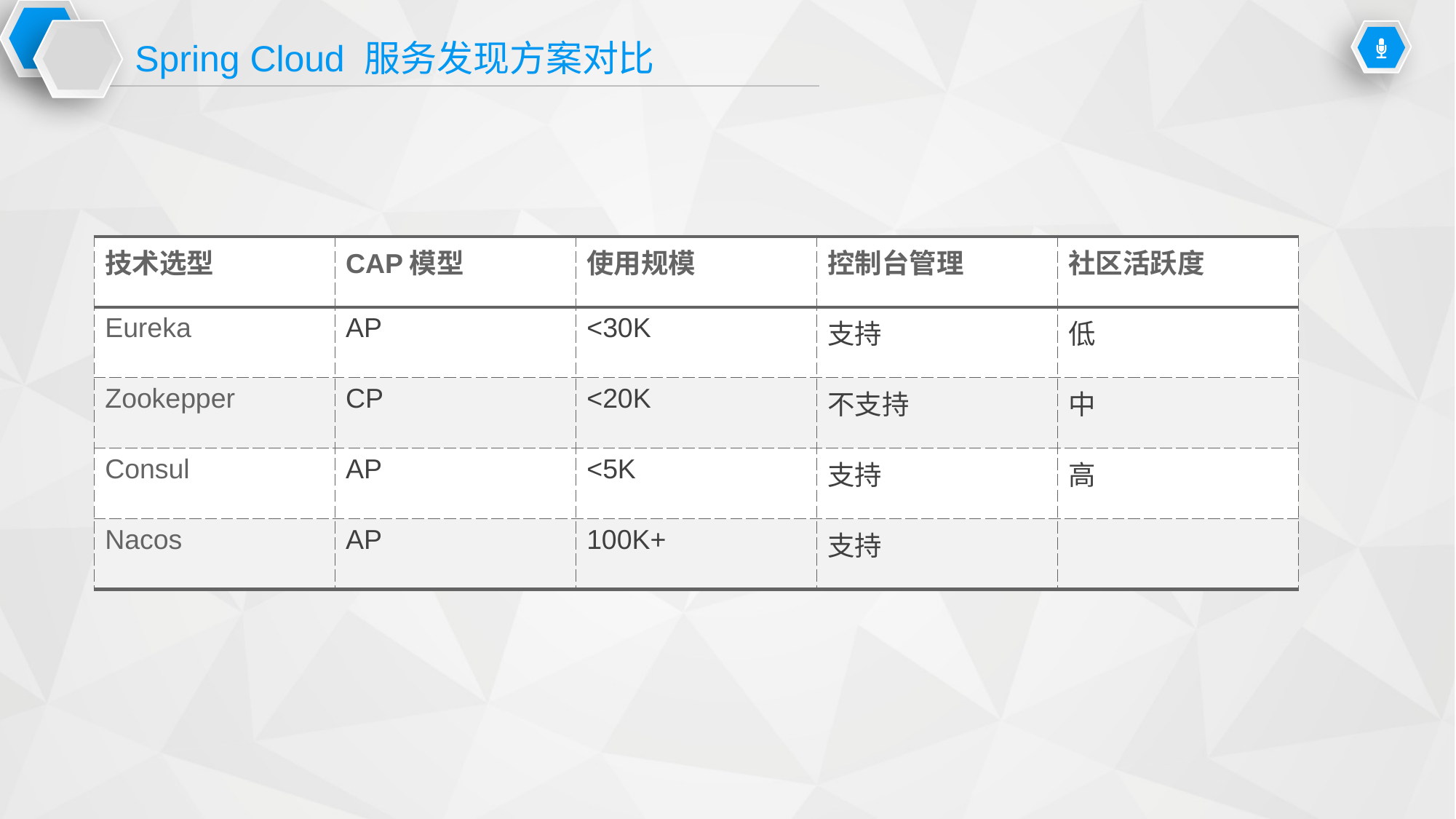

Spring Cloud 服务发现方案对比

| 技术选型 | CAP模型 | 使用规模 | 控制台管理 | 社区活跃度 |
| --- | --- | --- | --- | --- |
| Eureka | AP | <30K | 支持 | 低 |
| Zookepper | CP | <20K | 不支持 | 中 |
| Consul | AP | <5K | 支持 | 高 |
| Nacos | AP | 100K+ | 支持 |  |